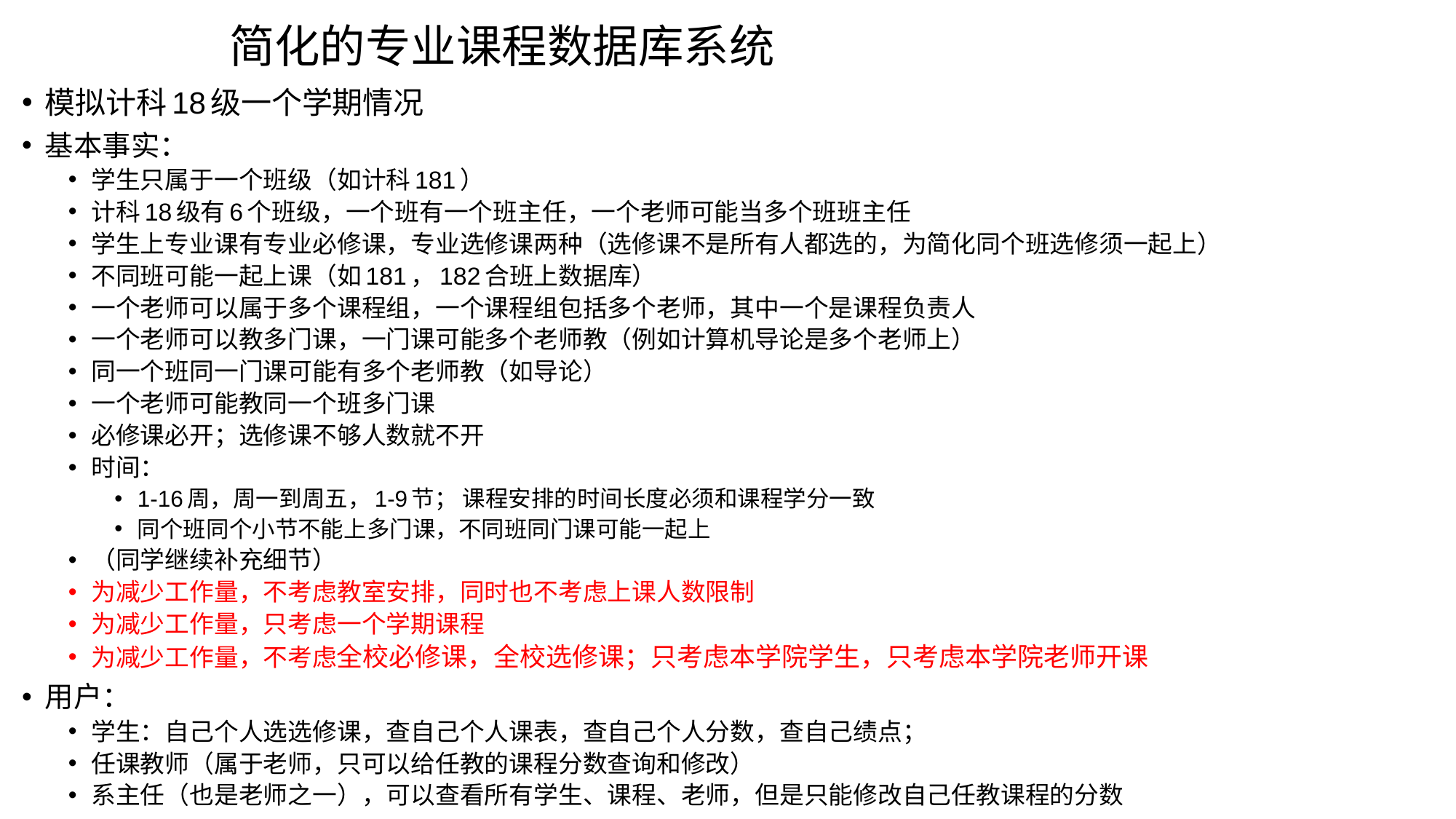

# 简化的专业课程数据库系统
模拟计科18级一个学期情况
基本事实：
学生只属于一个班级（如计科181）
计科18级有6个班级，一个班有一个班主任，一个老师可能当多个班班主任
学生上专业课有专业必修课，专业选修课两种（选修课不是所有人都选的，为简化同个班选修须一起上）
不同班可能一起上课（如181，182合班上数据库）
一个老师可以属于多个课程组，一个课程组包括多个老师，其中一个是课程负责人
一个老师可以教多门课，一门课可能多个老师教（例如计算机导论是多个老师上）
同一个班同一门课可能有多个老师教（如导论）
一个老师可能教同一个班多门课
必修课必开；选修课不够人数就不开
时间：
1-16周，周一到周五，1-9节； 课程安排的时间长度必须和课程学分一致
同个班同个小节不能上多门课，不同班同门课可能一起上
（同学继续补充细节）
为减少工作量，不考虑教室安排，同时也不考虑上课人数限制
为减少工作量，只考虑一个学期课程
为减少工作量，不考虑全校必修课，全校选修课；只考虑本学院学生，只考虑本学院老师开课
用户：
学生：自己个人选选修课，查自己个人课表，查自己个人分数，查自己绩点；
任课教师（属于老师，只可以给任教的课程分数查询和修改）
系主任（也是老师之一），可以查看所有学生、课程、老师，但是只能修改自己任教课程的分数